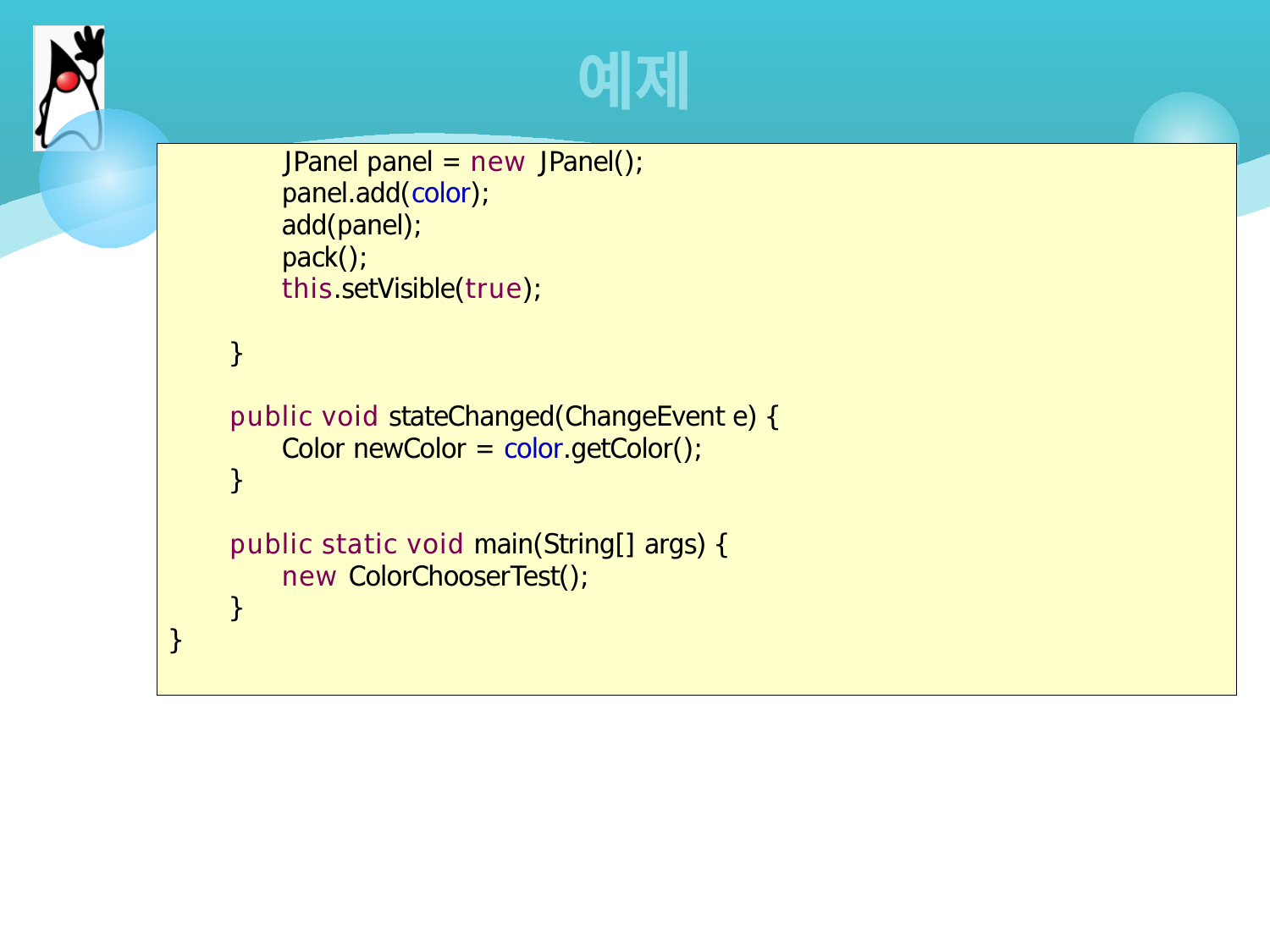

# 예제
             JPanel panel = new JPanel();
             panel.add(color);
             add(panel);
             pack();
             this.setVisible(true);

       }

       public void stateChanged(ChangeEvent e) {
             Color newColor = color.getColor();
       }

       public static void main(String[] args) {
             new ColorChooserTest();
       }
}